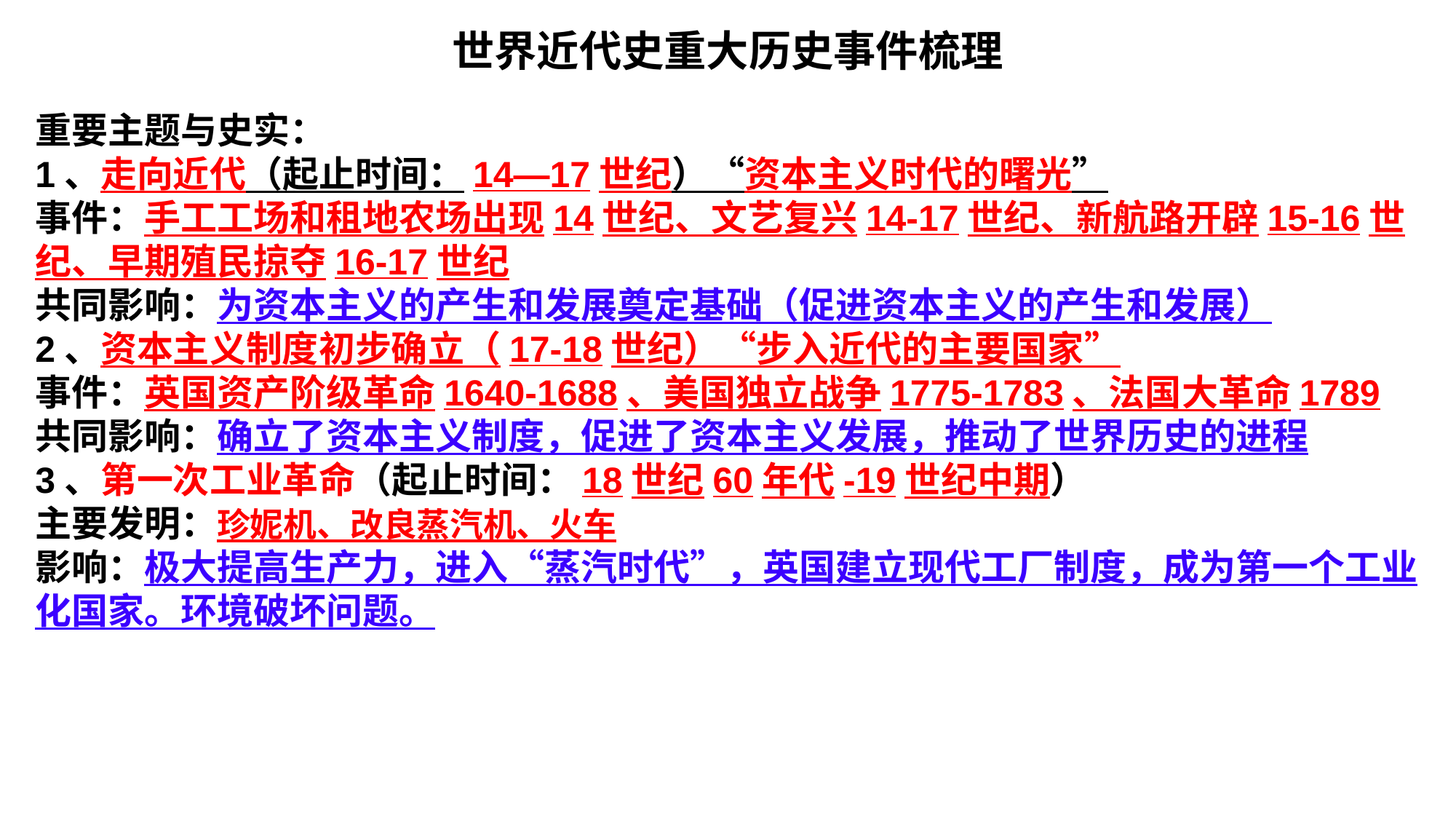

世界近代史重大历史事件梳理
重要主题与史实：
1、走向近代（起止时间：14—17世纪）“资本主义时代的曙光”
事件：手工工场和租地农场出现14世纪、文艺复兴14-17世纪、新航路开辟15-16世纪、早期殖民掠夺16-17世纪
共同影响：为资本主义的产生和发展奠定基础（促进资本主义的产生和发展）
2、资本主义制度初步确立（17-18世纪）“步入近代的主要国家”
事件：英国资产阶级革命1640-1688、美国独立战争1775-1783、法国大革命1789
共同影响：确立了资本主义制度，促进了资本主义发展，推动了世界历史的进程
3、第一次工业革命（起止时间：18世纪60年代-19世纪中期）
主要发明：珍妮机、改良蒸汽机、火车
影响：极大提高生产力，进入“蒸汽时代”，英国建立现代工厂制度，成为第一个工业化国家。环境破坏问题。